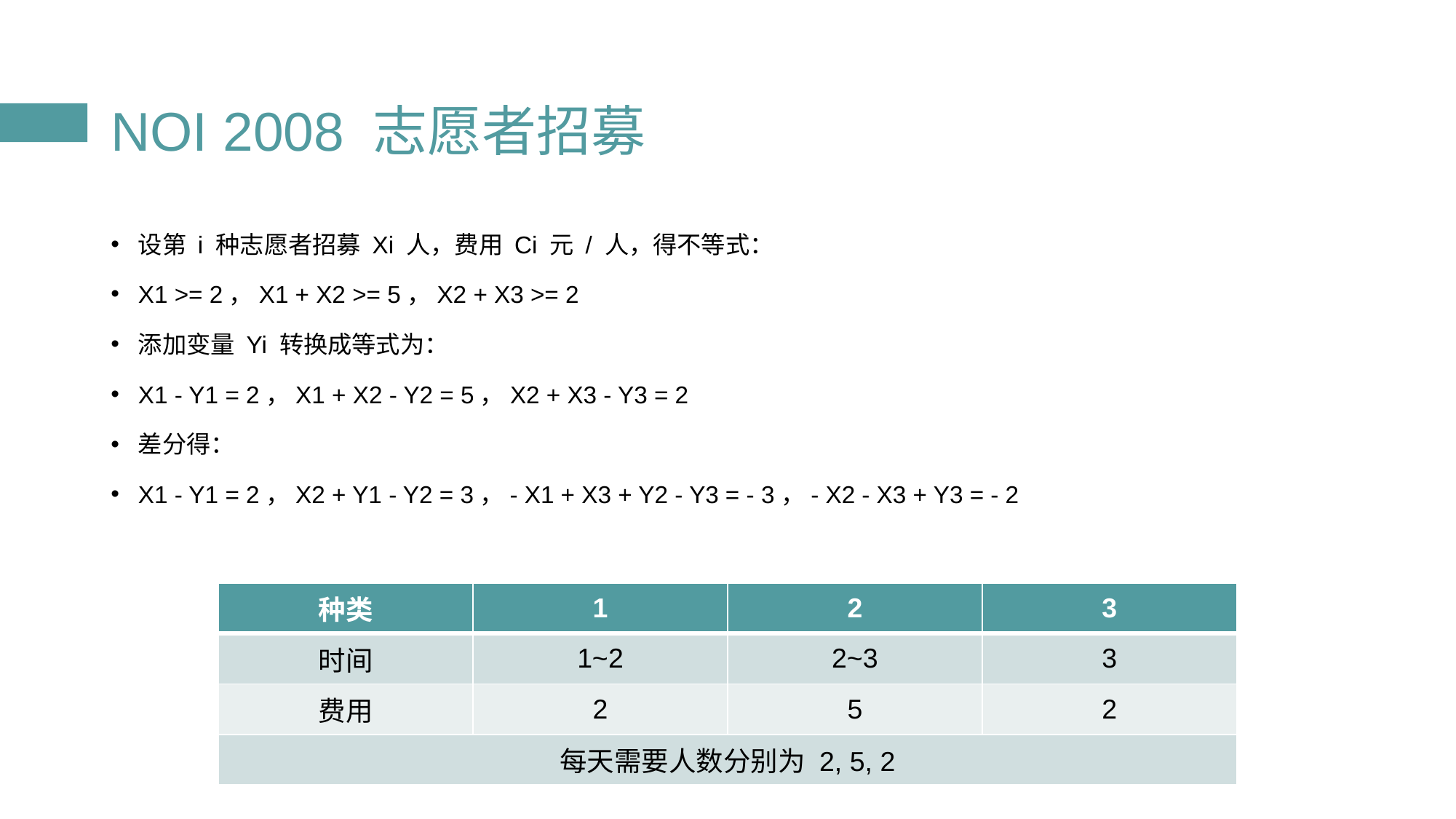

# NOI 2008 志愿者招募
设第 i 种志愿者招募 Xi 人，费用 Ci 元 / 人，得不等式：
X1 >= 2，X1 + X2 >= 5，X2 + X3 >= 2
添加变量 Yi 转换成等式为：
X1 - Y1 = 2，X1 + X2 - Y2 = 5，X2 + X3 - Y3 = 2
差分得：
X1 - Y1 = 2，X2 + Y1 - Y2 = 3，- X1 + X3 + Y2 - Y3 = - 3，- X2 - X3 + Y3 = - 2
| 种类 | 1 | 2 | 3 |
| --- | --- | --- | --- |
| 时间 | 1~2 | 2~3 | 3 |
| 费用 | 2 | 5 | 2 |
| 每天需要人数分别为 2, 5, 2 |  |  |  |